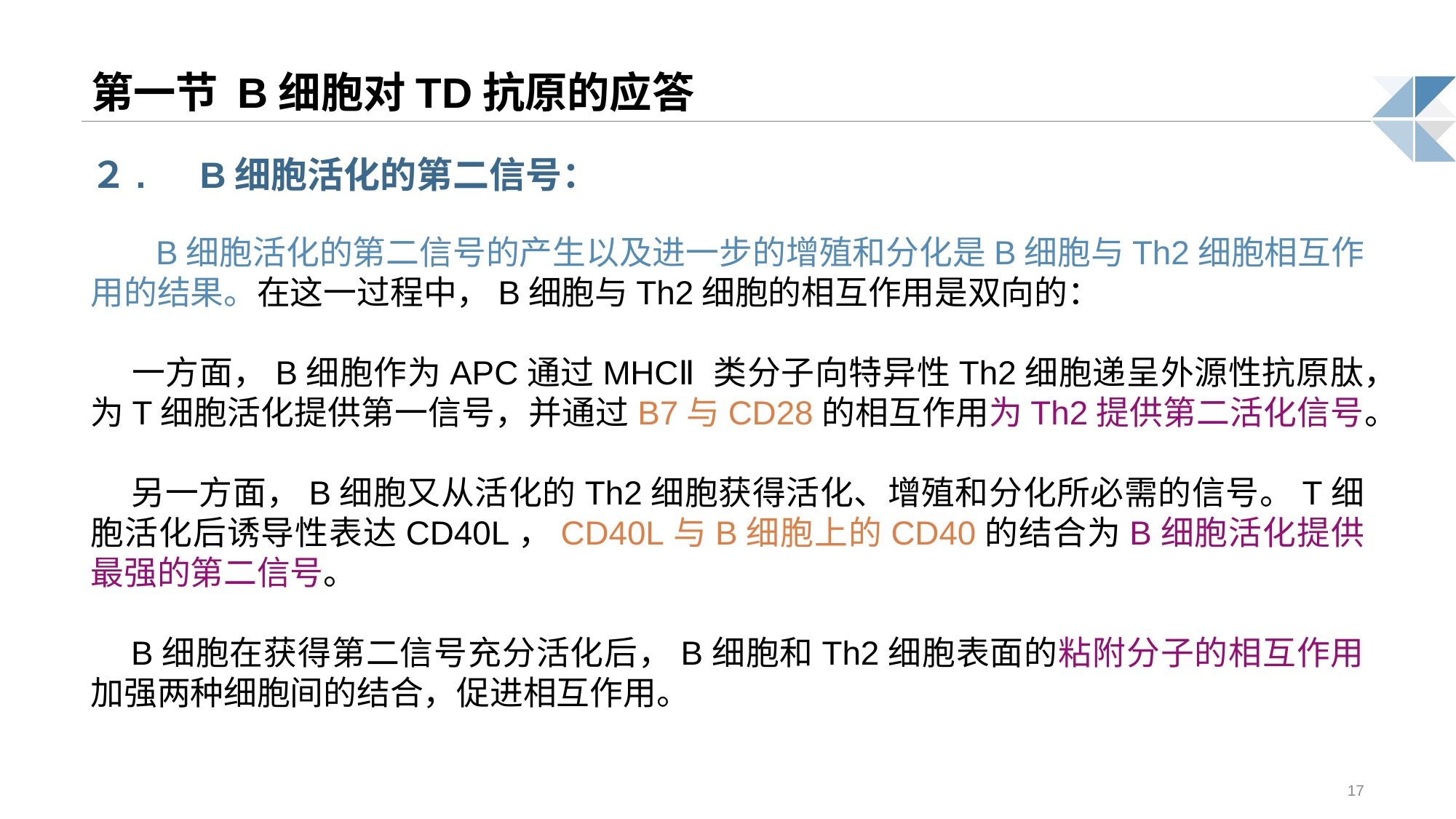

# 第一节 B细胞对TD抗原的应答
２.　B细胞活化的第二信号：
       B细胞活化的第二信号的产生以及进一步的增殖和分化是B细胞与Th2细胞相互作用的结果。在这一过程中，B细胞与Th2细胞的相互作用是双向的：

    一方面，B细胞作为APC通过MHCⅡ 类分子向特异性Th2细胞递呈外源性抗原肽，为T细胞活化提供第一信号，并通过B7与CD28的相互作用为Th2提供第二活化信号。

    另一方面，B细胞又从活化的Th2细胞获得活化、增殖和分化所必需的信号。T细胞活化后诱导性表达CD40L，CD40L与B细胞上的CD40的结合为B细胞活化提供最强的第二信号。

    B细胞在获得第二信号充分活化后，B细胞和Th2细胞表面的粘附分子的相互作用加强两种细胞间的结合，促进相互作用。
17